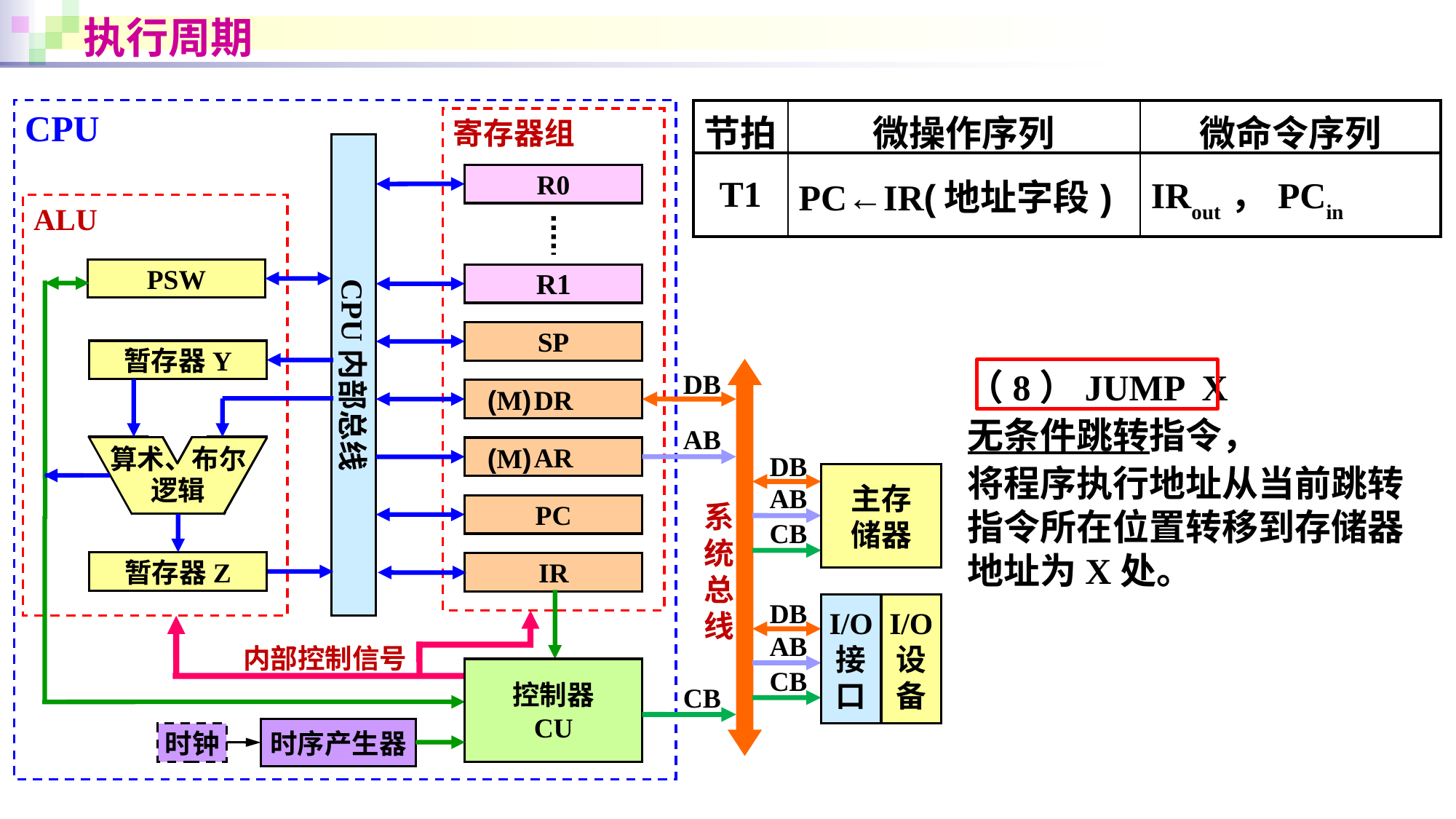

# 执行周期
CPU
寄存器组
CPU内部总线
R0

ALU

PSW
Rn-1

SP
暂存器Y

DB
DR

AB

算术、布尔
逻辑

AR

DB

主存
储器

AB
系统总线
PC

CB

暂存器Z
IR

I/O
接
口
I/O
设
备
DB

AB
内部控制信号

控制器
CU

CB

CB

时序产生器
时钟

| 节拍 | 微操作序列 | 微命令序列 |
| --- | --- | --- |
| T1 | PC←IR(地址字段) | IRout ，PCin |
R1
（8）JUMP  X
无条件跳转指令，
将程序执行地址从当前跳转指令所在位置转移到存储器地址为X处。

(M)
(M)